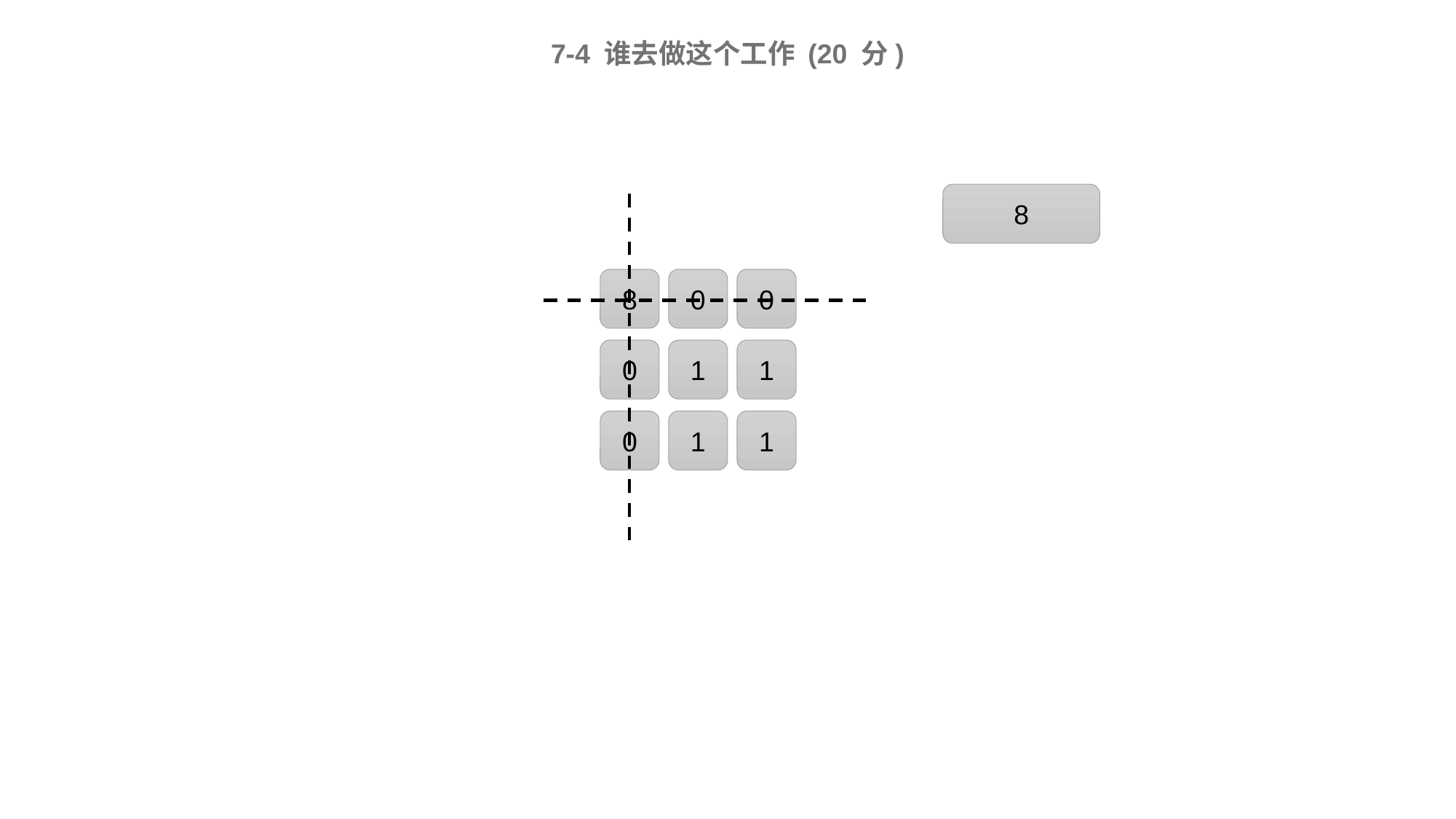

7-4 谁去做这个工作 (20 分)
8
0
8
0
1
0
1
1
0
1